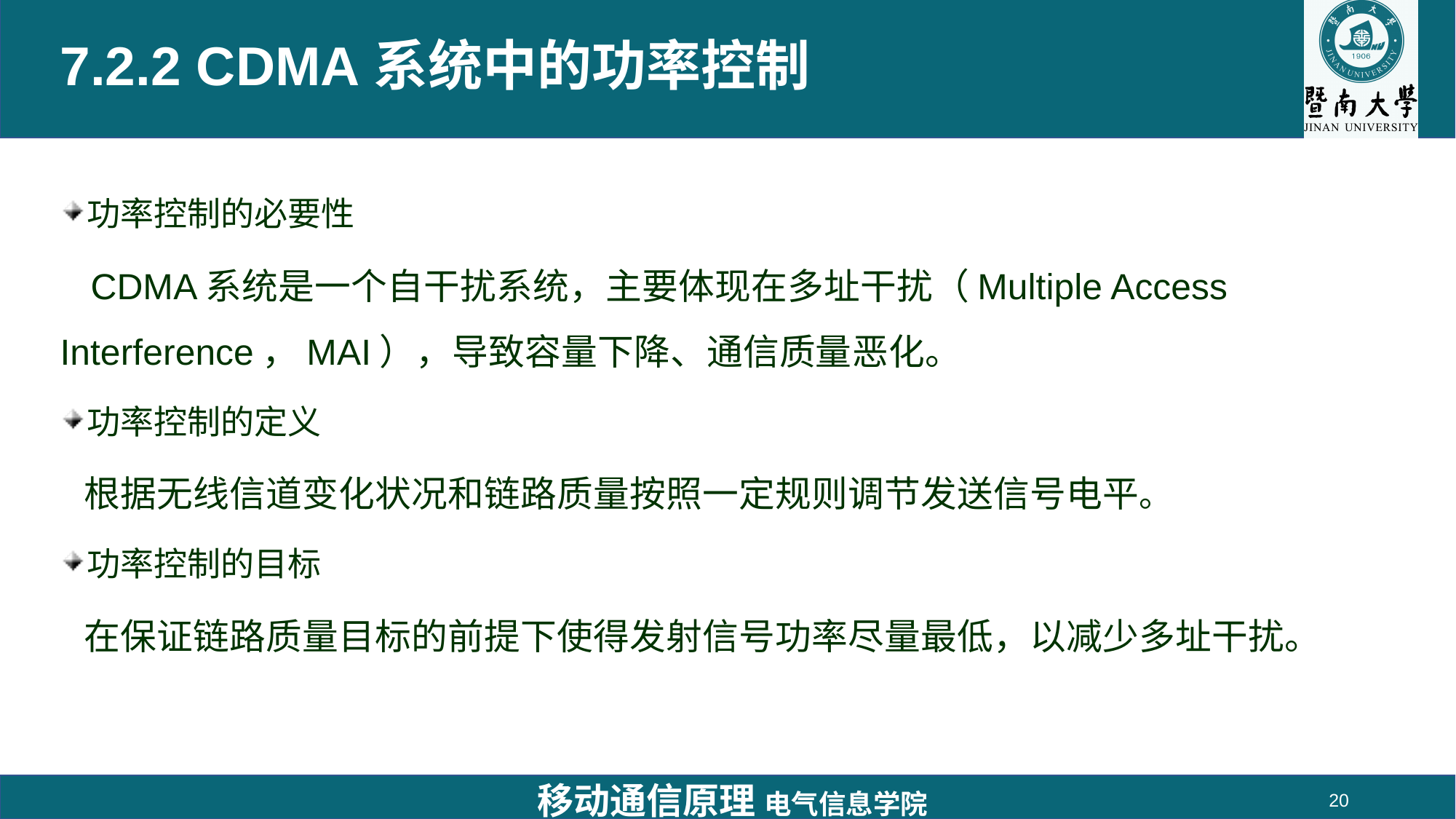

# 7.2.2 CDMA系统中的功率控制
功率控制的必要性
   CDMA系统是一个自干扰系统，主要体现在多址干扰（Multiple Access Interference，MAI），导致容量下降、通信质量恶化。
功率控制的定义
  根据无线信道变化状况和链路质量按照一定规则调节发送信号电平。
功率控制的目标
  在保证链路质量目标的前提下使得发射信号功率尽量最低，以减少多址干扰。
移动通信原理 电气信息学院
20